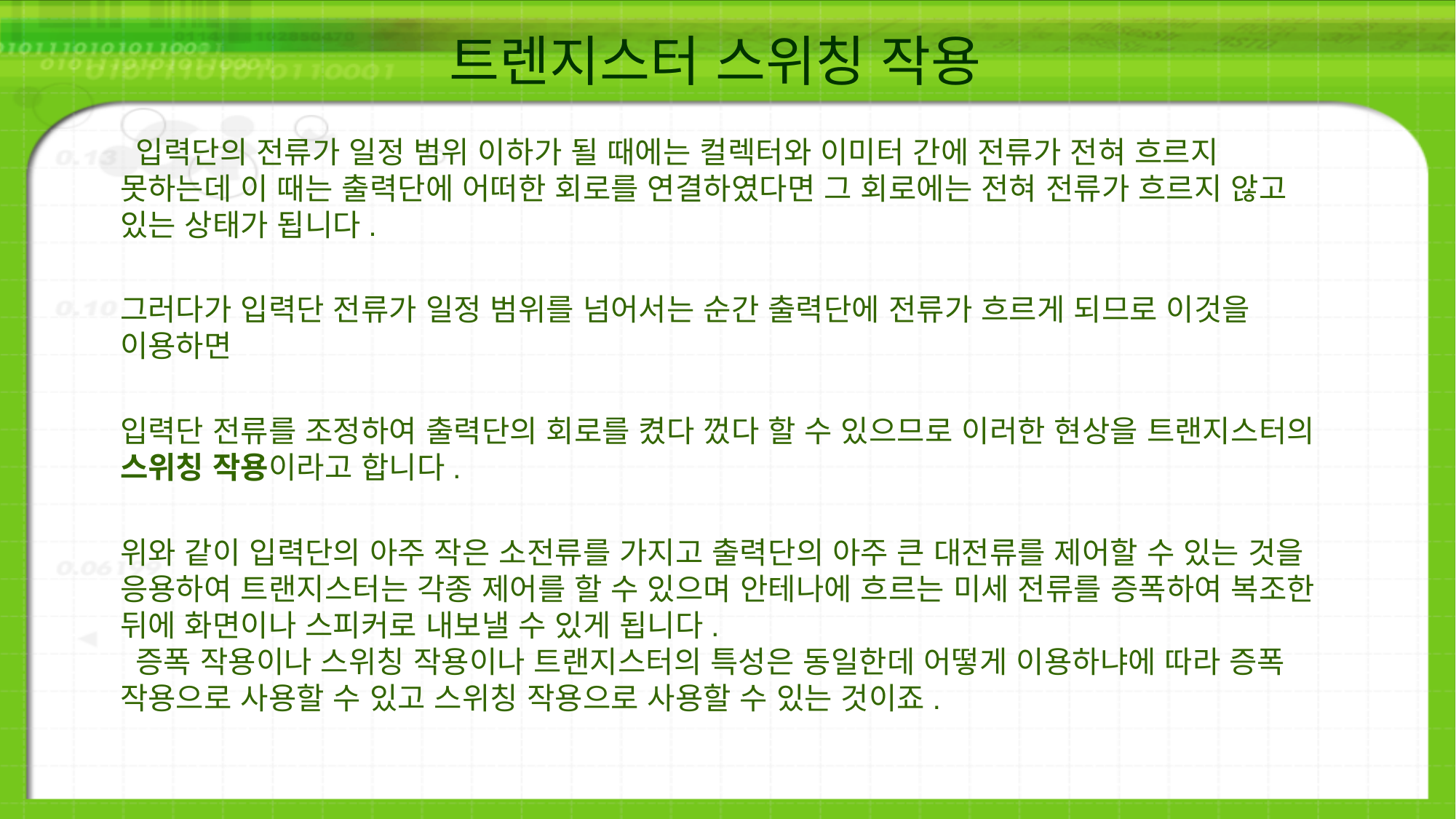

# 트렌지스터 스위칭 작용
 입력단의 전류가 일정 범위 이하가 될 때에는 컬렉터와 이미터 간에 전류가 전혀 흐르지 못하는데 이 때는 출력단에 어떠한 회로를 연결하였다면 그 회로에는 전혀 전류가 흐르지 않고 있는 상태가 됩니다.

그러다가 입력단 전류가 일정 범위를 넘어서는 순간 출력단에 전류가 흐르게 되므로 이것을 이용하면

입력단 전류를 조정하여 출력단의 회로를 켰다 껐다 할 수 있으므로 이러한 현상을 트랜지스터의 스위칭 작용이라고 합니다.

위와 같이 입력단의 아주 작은 소전류를 가지고 출력단의 아주 큰 대전류를 제어할 수 있는 것을 응용하여 트랜지스터는 각종 제어를 할 수 있으며 안테나에 흐르는 미세 전류를 증폭하여 복조한 뒤에 화면이나 스피커로 내보낼 수 있게 됩니다.    
 증폭 작용이나 스위칭 작용이나 트랜지스터의 특성은 동일한데 어떻게 이용하냐에 따라 증폭 작용으로 사용할 수 있고 스위칭 작용으로 사용할 수 있는 것이죠.